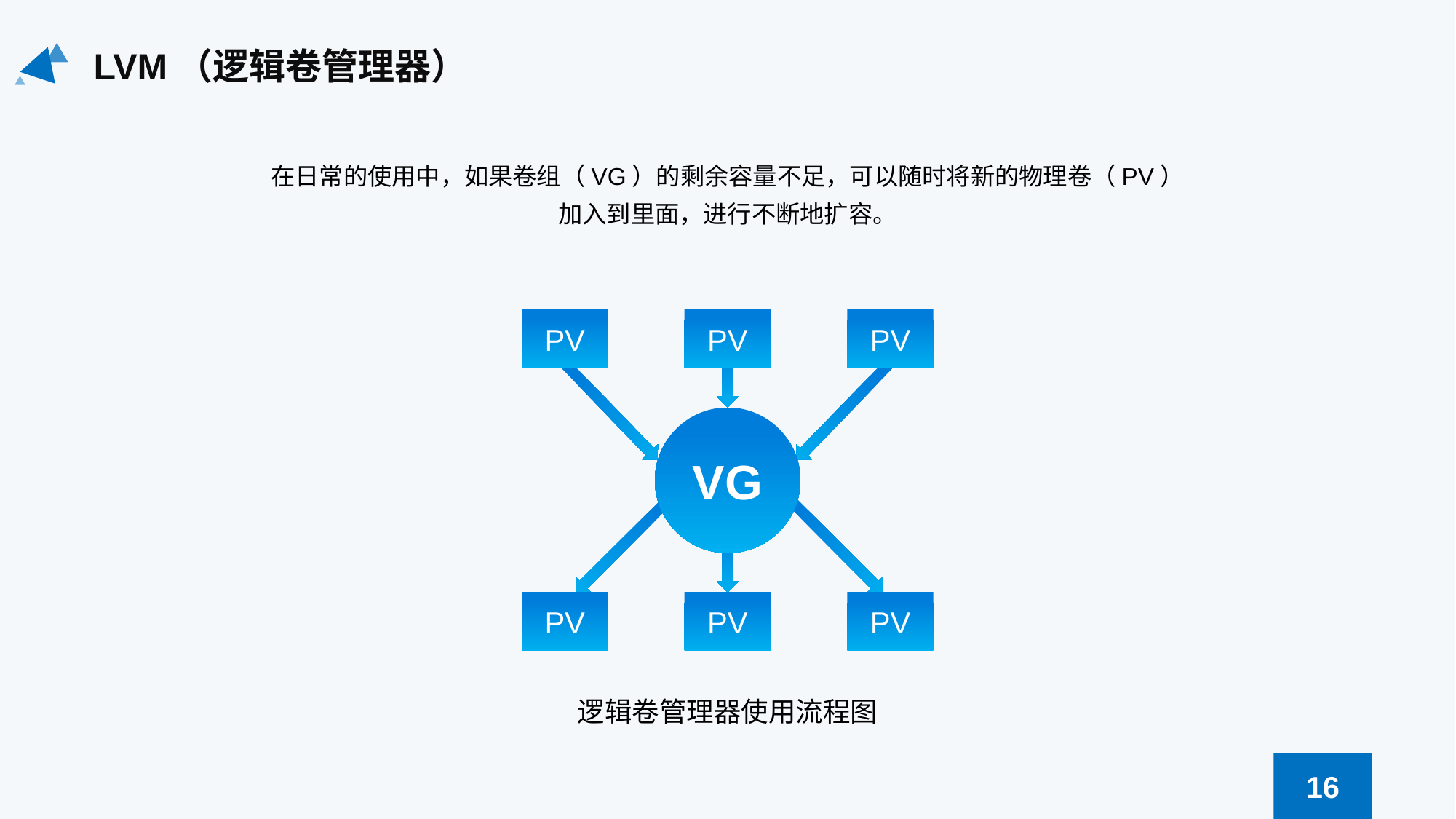

LVM（逻辑卷管理器）

在日常的使用中，如果卷组（VG）的剩余容量不足，可以随时将新的物理卷（PV）加入到里面，进行不断地扩容。
PV
PV
PV

VG

PV
PV
PV
逻辑卷管理器使用流程图

16